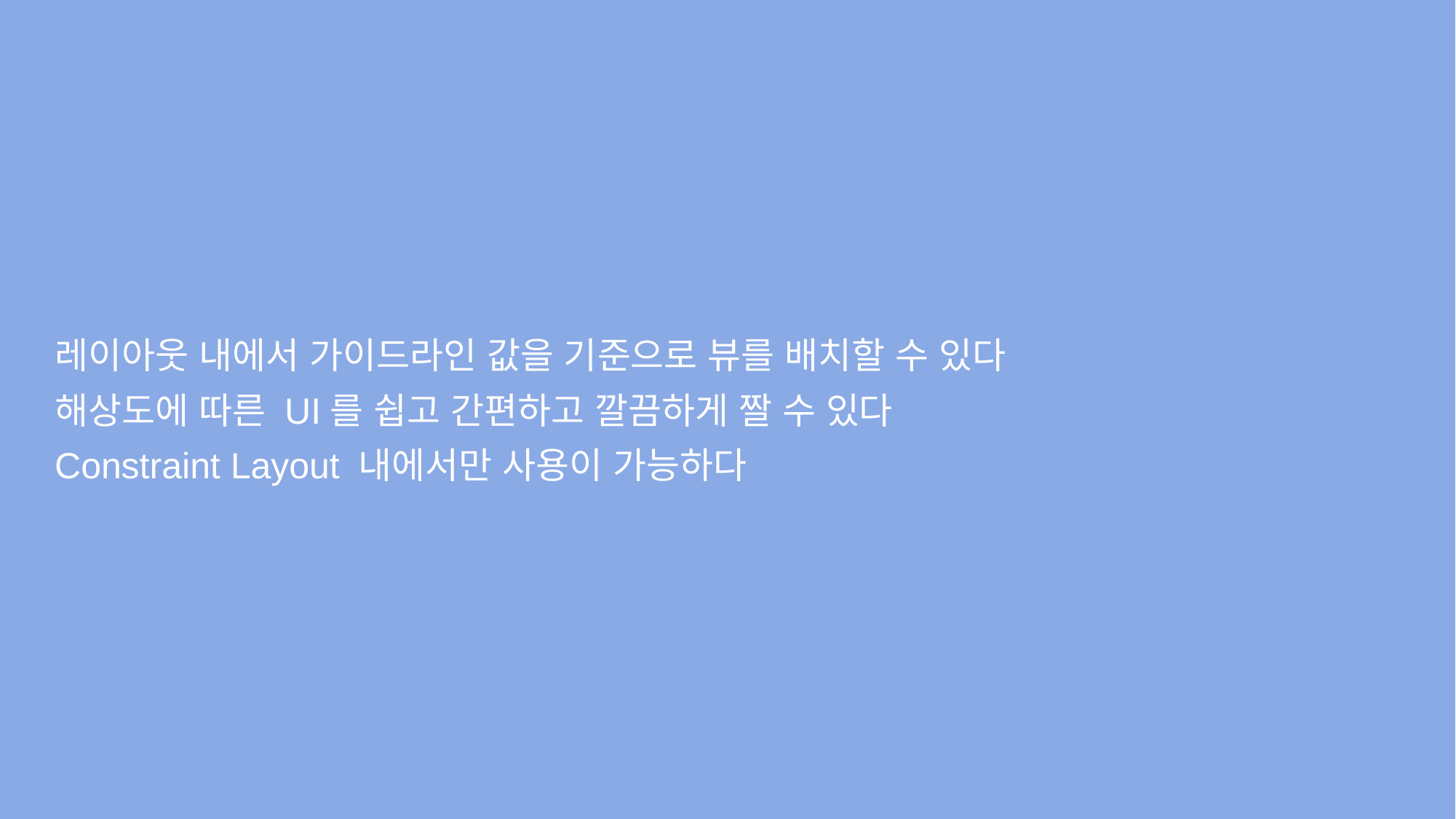

레이아웃 내에서 가이드라인 값을 기준으로 뷰를 배치할 수 있다
해상도에 따른 UI를 쉽고 간편하고 깔끔하게 짤 수 있다
Constraint Layout 내에서만 사용이 가능하다